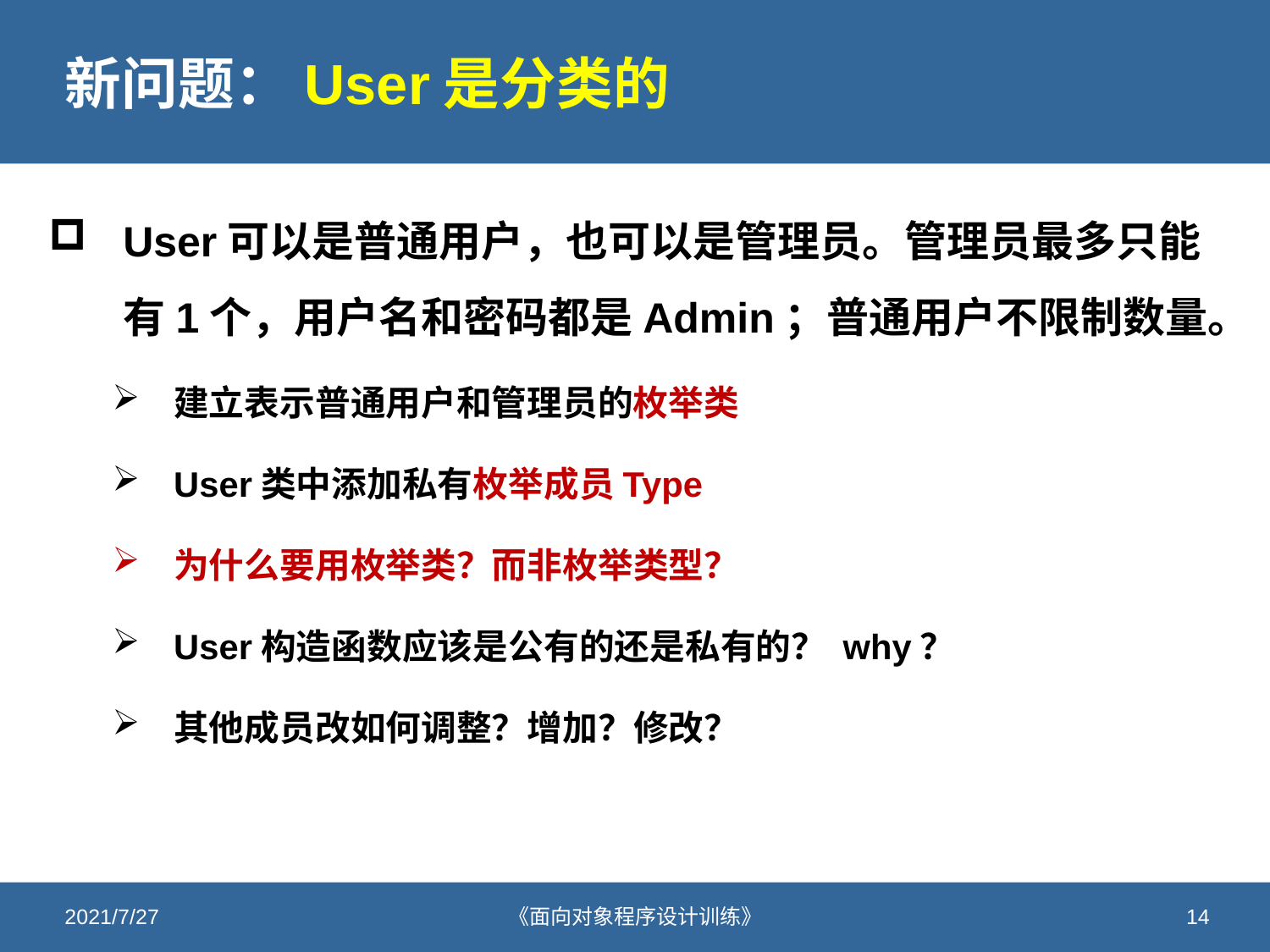

# 新问题：User是分类的
User可以是普通用户，也可以是管理员。管理员最多只能有1个，用户名和密码都是Admin；普通用户不限制数量。
建立表示普通用户和管理员的枚举类
User类中添加私有枚举成员Type
为什么要用枚举类？而非枚举类型？
User构造函数应该是公有的还是私有的？ why？
其他成员改如何调整？增加？修改？

2021/7/27
《面向对象程序设计训练》
14